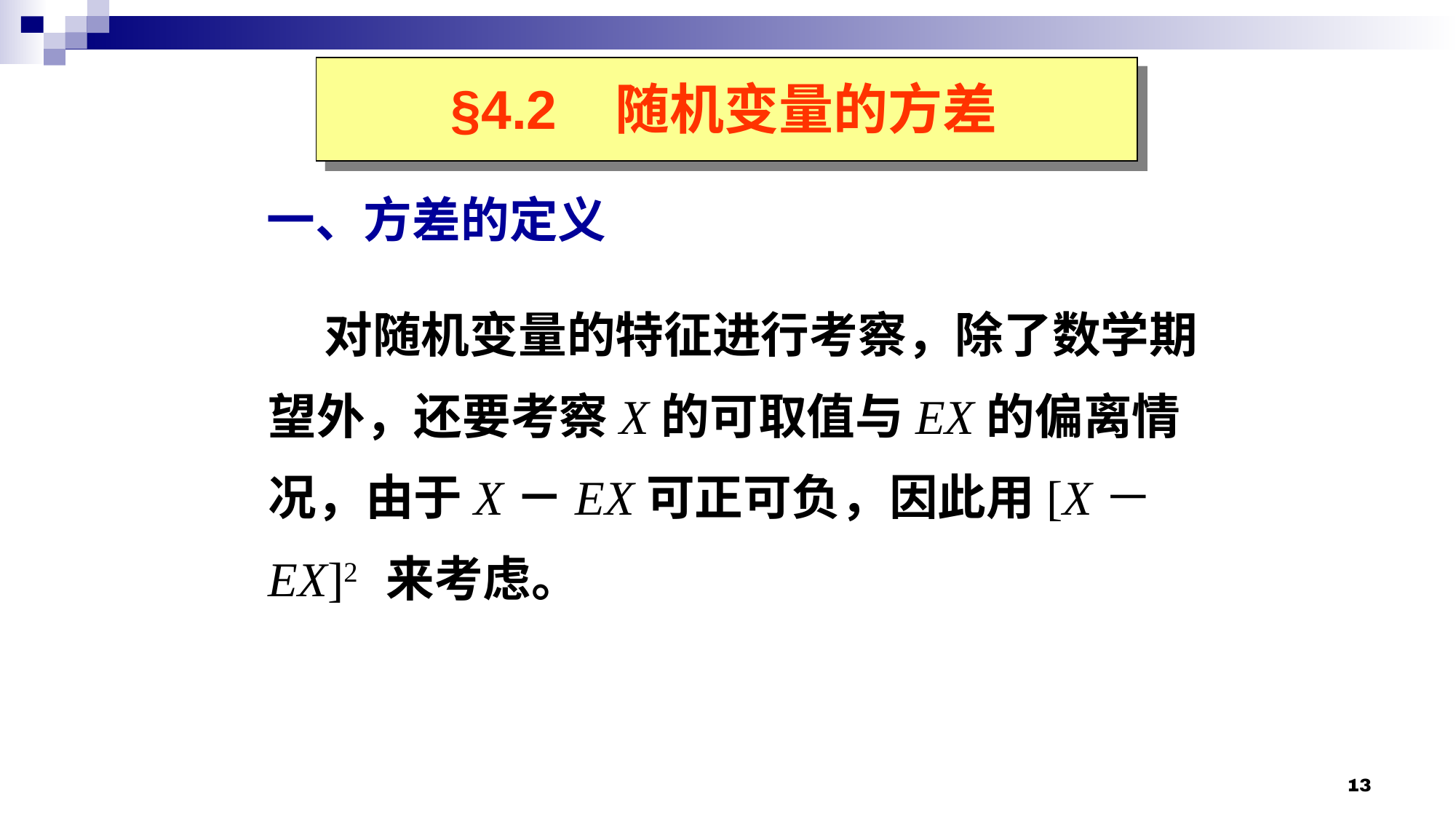

§4.2   随机变量的方差
一、方差的定义
    对随机变量的特征进行考察，除了数学期望外，还要考察X的可取值与EX的偏离情况，由于X－EX可正可负，因此用[X－EX]2 来考虑。
13